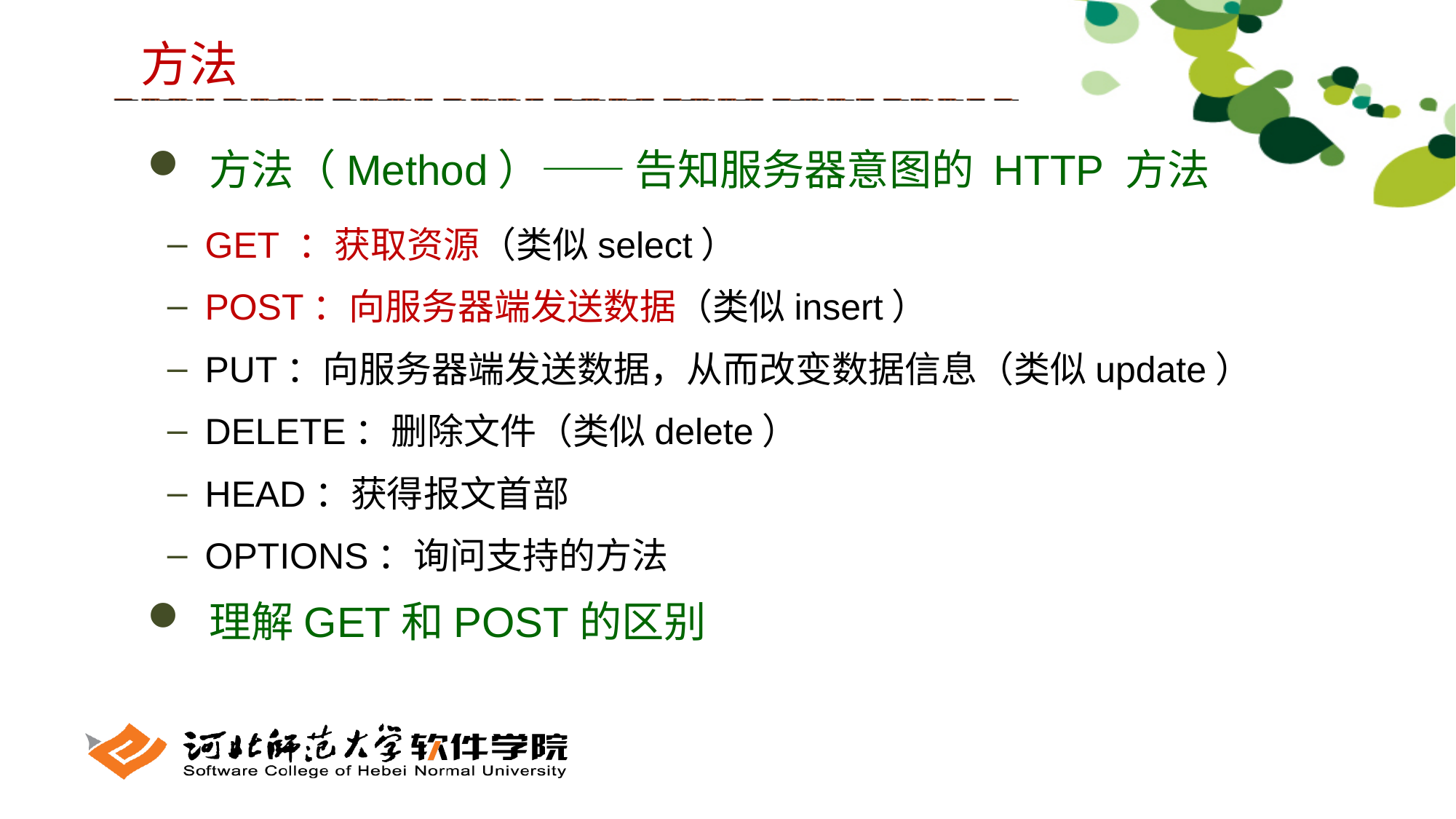

方法
 方法（Method）—— 告知服务器意图的 HTTP 方法
 GET ：获取资源（类似select）
 POST：向服务器端发送数据（类似insert）
 PUT：向服务器端发送数据，从而改变数据信息（类似update）
 DELETE：删除文件（类似delete）
 HEAD：获得报文首部
 OPTIONS：询问支持的方法
 理解GET和POST的区别